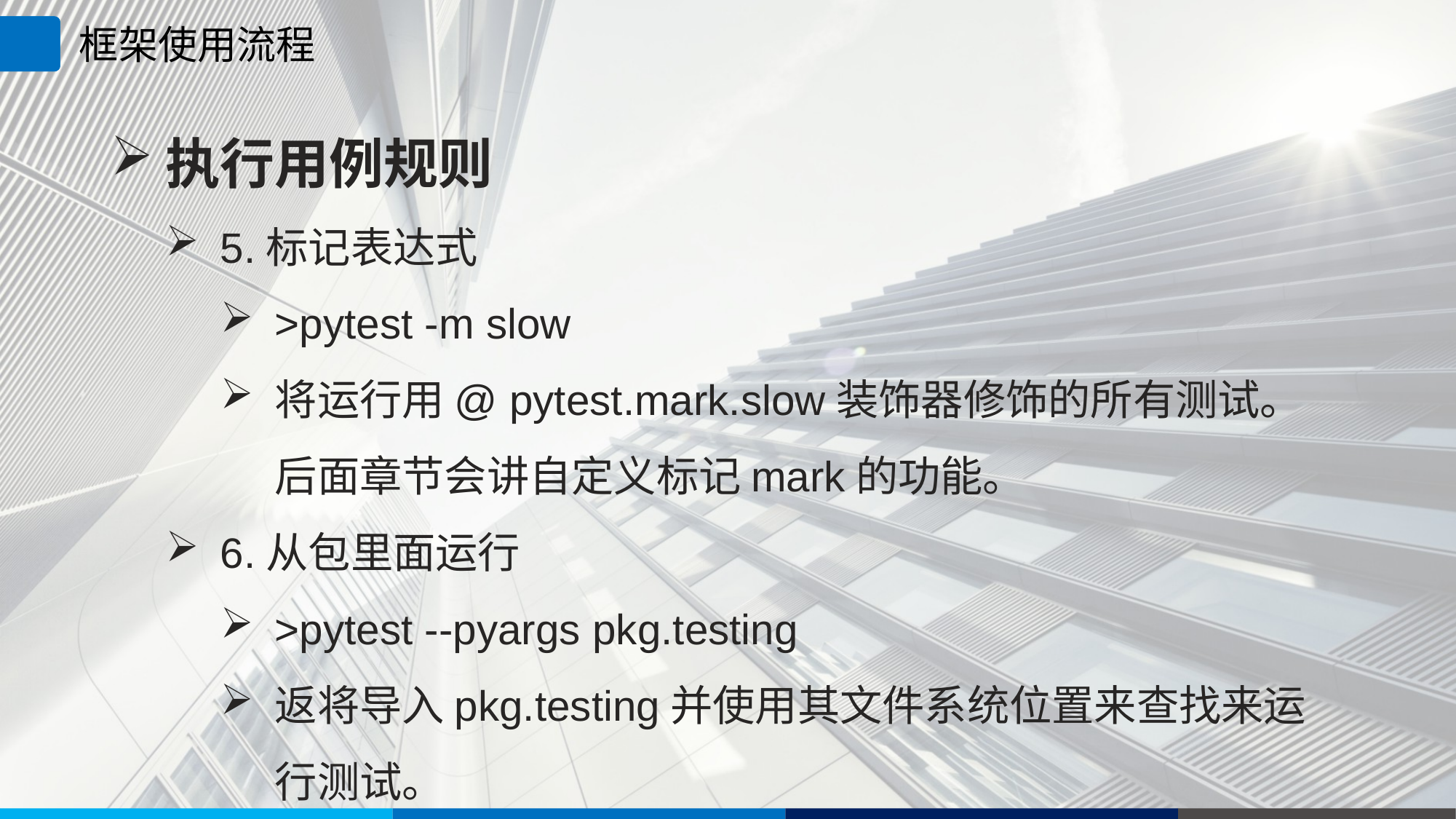

框架使用流程

执行用例规则
5.标记表达式
>pytest -m slow
将运行用@ pytest.mark.slow装饰器修饰的所有测试。后面章节会讲自定义标记mark的功能。
6.从包里面运行
>pytest --pyargs pkg.testing
返将导入pkg.testing并使用其文件系统位置来查找来运行测试。